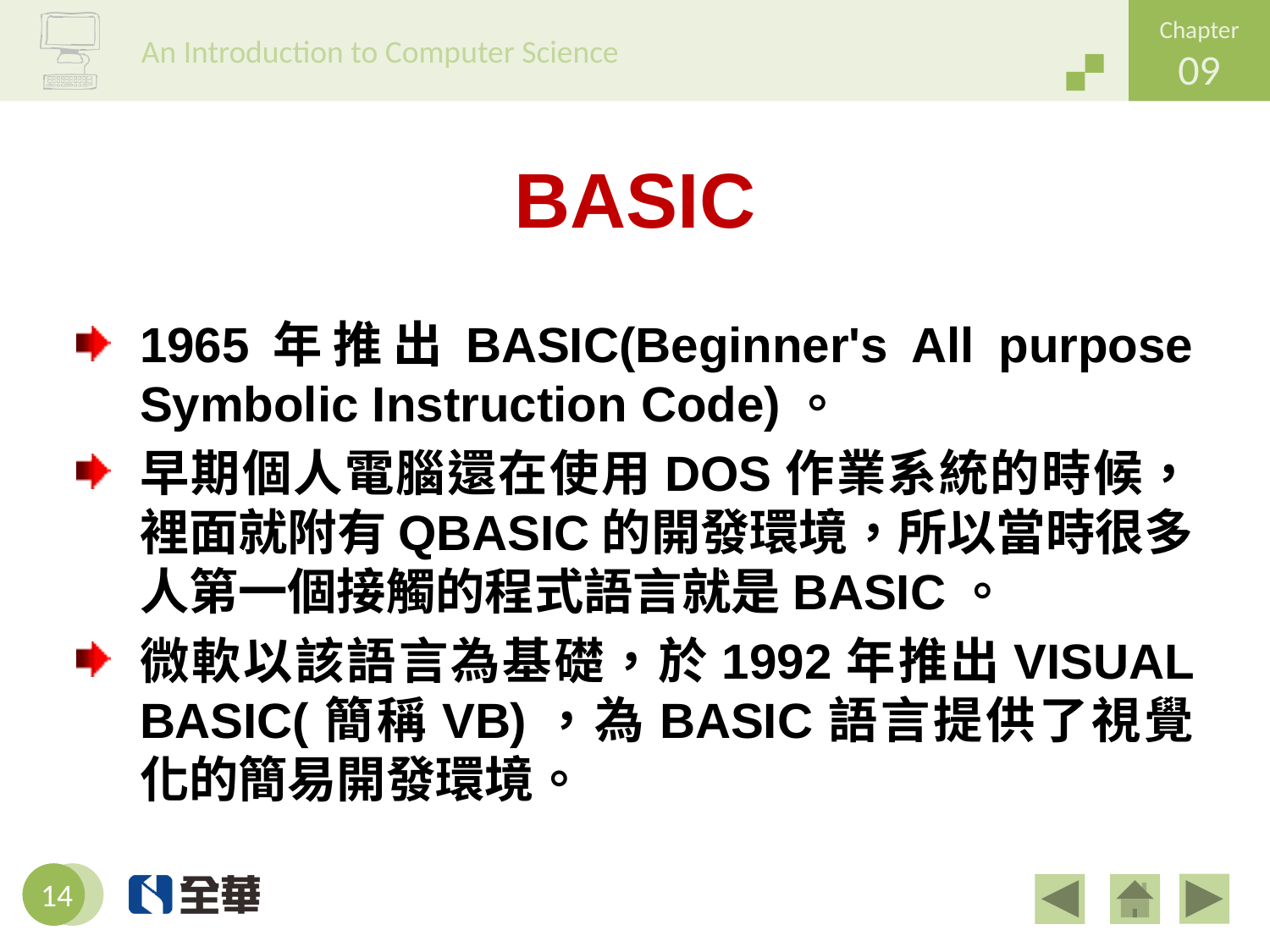

# BASIC
1965年推出BASIC(Beginner's All purpose Symbolic Instruction Code)。
早期個人電腦還在使用DOS作業系統的時候，裡面就附有QBASIC的開發環境，所以當時很多人第一個接觸的程式語言就是BASIC。
微軟以該語言為基礎，於1992年推出VISUAL BASIC(簡稱VB)，為BASIC語言提供了視覺化的簡易開發環境。